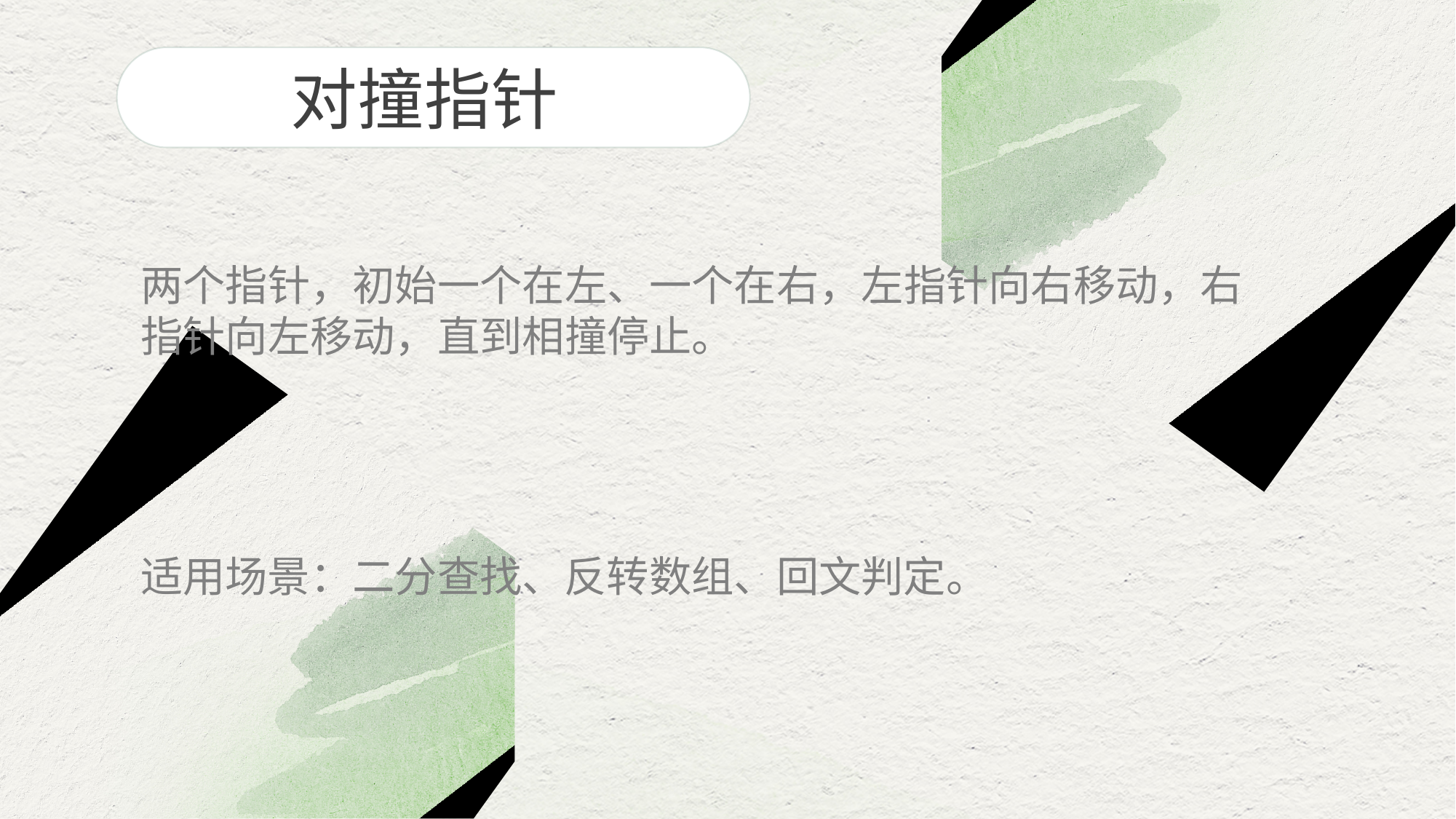

对撞指针

两个指针，初始一个在左、一个在右，左指针向右移动，右指针向左移动，直到相撞停止。

适用场景：二分查找、反转数组、回文判定。